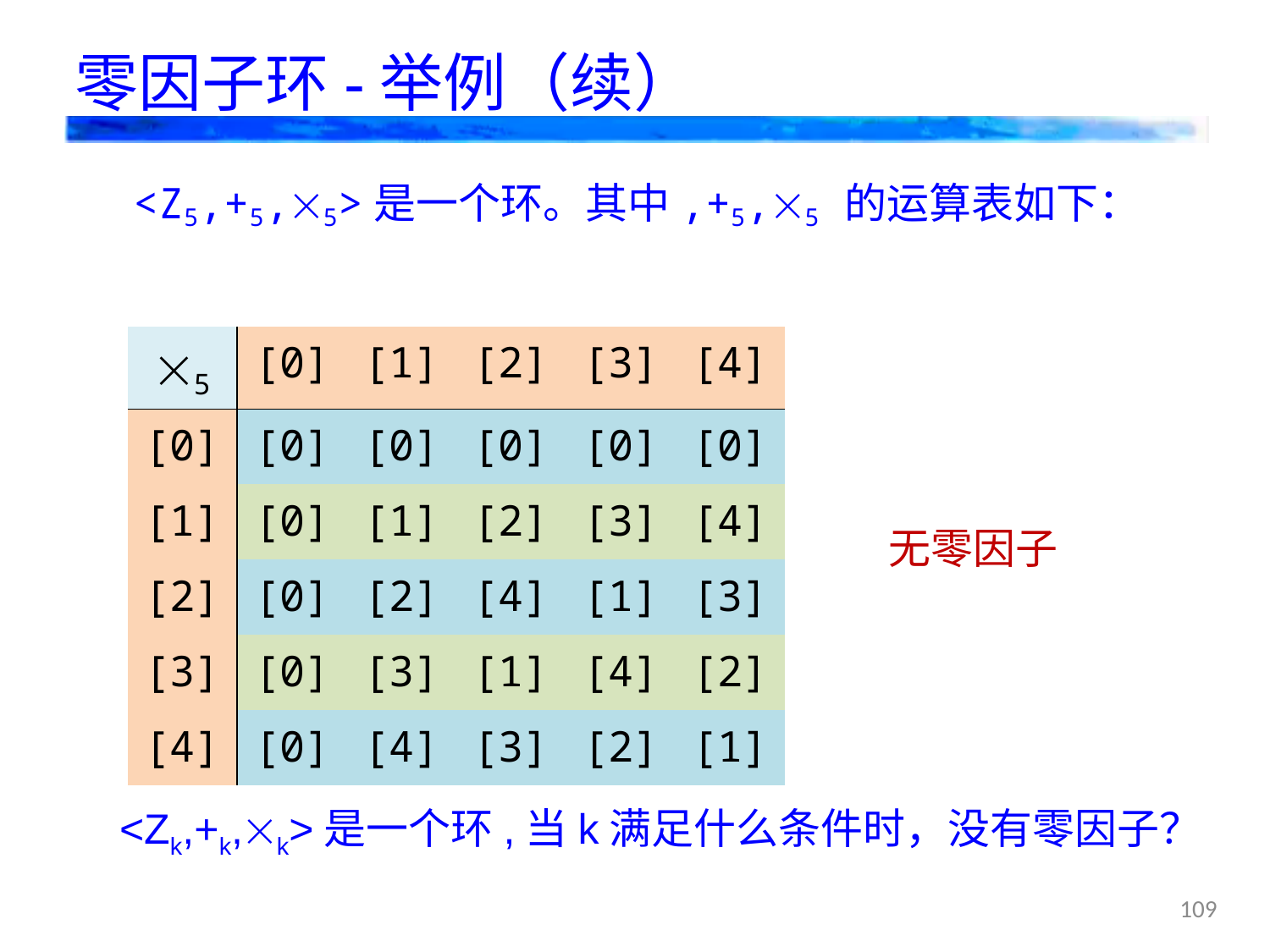

# 零因子环-举例（续）
 <Z5,+5,×5>是一个环。其中,+5,×5 的运算表如下：
| ×5 | [0] | [1] | [2] | [3] | [4] |
| --- | --- | --- | --- | --- | --- |
| [0] | [0] | [0] | [0] | [0] | [0] |
| [1] | [0] | [1] | [2] | [3] | [4] |
| [2] | [0] | [2] | [4] | [1] | [3] |
| [3] | [0] | [3] | [1] | [4] | [2] |
| [4] | [0] | [4] | [3] | [2] | [1] |
无零因子
<Zk,+k,×k>是一个环,当k满足什么条件时，没有零因子？
109